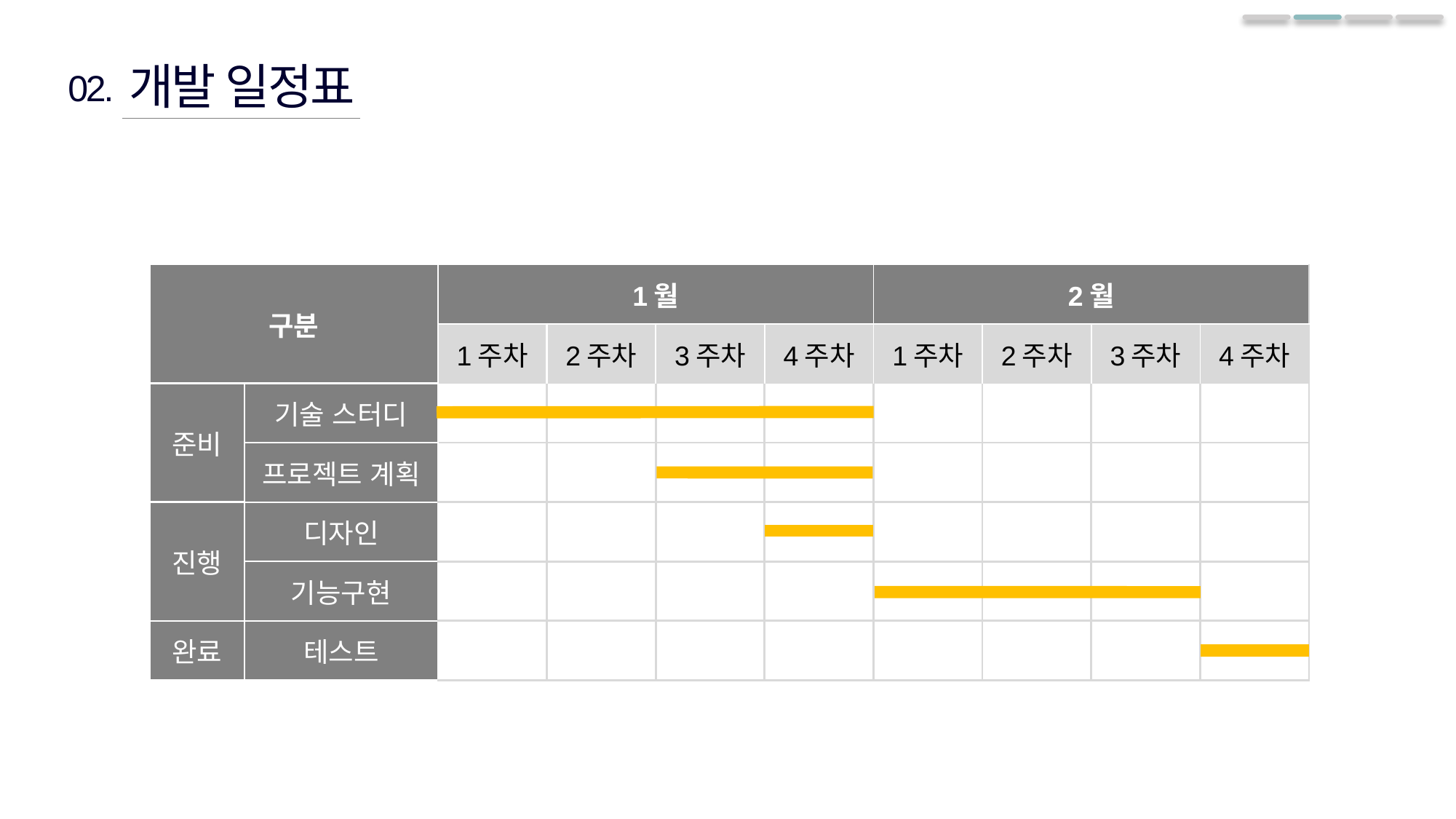

개발 일정표
02.
| 구분 |  | 1월 |  |  |  | 2월 |  |  |  |
| --- | --- | --- | --- | --- | --- | --- | --- | --- | --- |
|  |  | 1주차 | 2주차 | 3주차 | 4주차 | 1주차 | 2주차 | 3주차 | 4주차 |
| 준비 | 기술 스터디 |  |  |  |  |  |  |  |  |
|  | 프로젝트 계획 |  |  |  |  |  |  |  |  |
| 진행 | 디자인 |  |  |  |  |  |  |  |  |
|  | 기능구현 |  |  |  |  |  |  |  |  |
| 완료 | 테스트 |  |  |  |  |  |  |  |  |